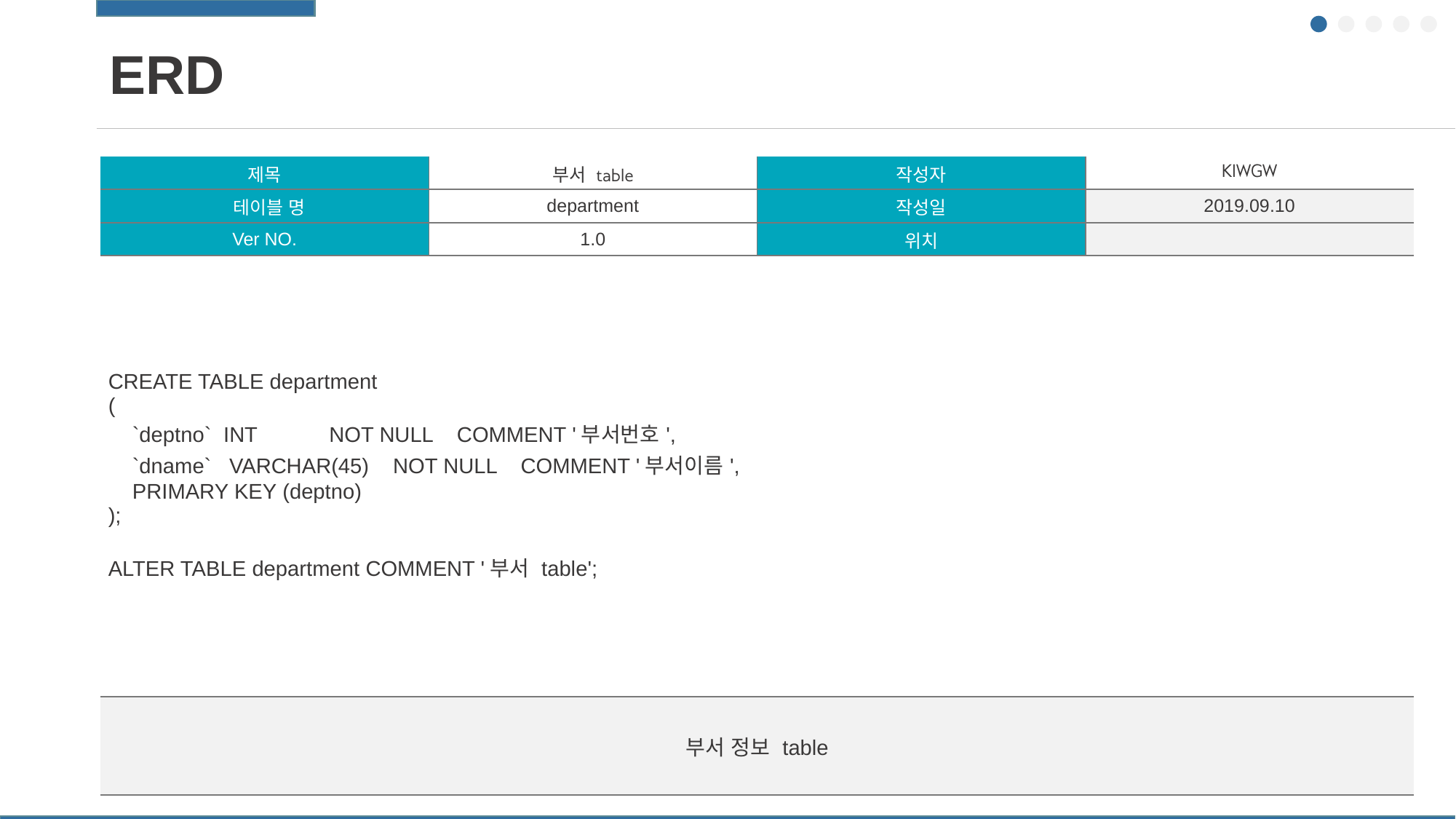

ERD
| 제목 | 부서 table | 작성자 | KIWGW |
| --- | --- | --- | --- |
| 테이블 명 | department | 작성일 | 2019.09.10 |
| Ver NO. | 1.0 | 위치 |  |
| CREATE TABLE department ( `deptno` INT NOT NULL COMMENT '부서번호', `dname` VARCHAR(45) NOT NULL COMMENT '부서이름', PRIMARY KEY (deptno) ); ALTER TABLE department COMMENT '부서 table'; |  |  |  |
| 부서 정보 table |  |  |  |